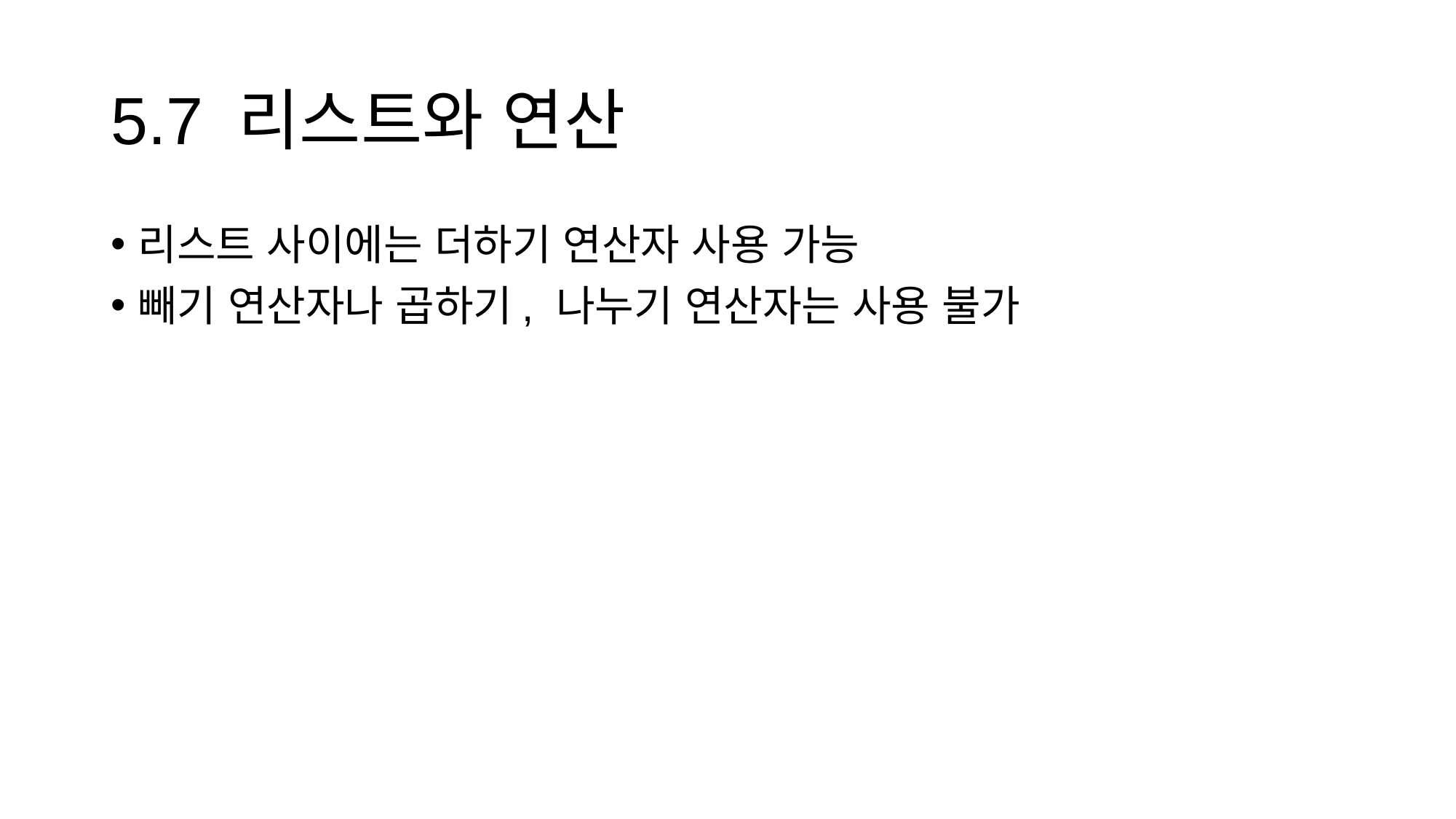

# 5.7 리스트와 연산
리스트 사이에는 더하기 연산자 사용 가능
빼기 연산자나 곱하기, 나누기 연산자는 사용 불가